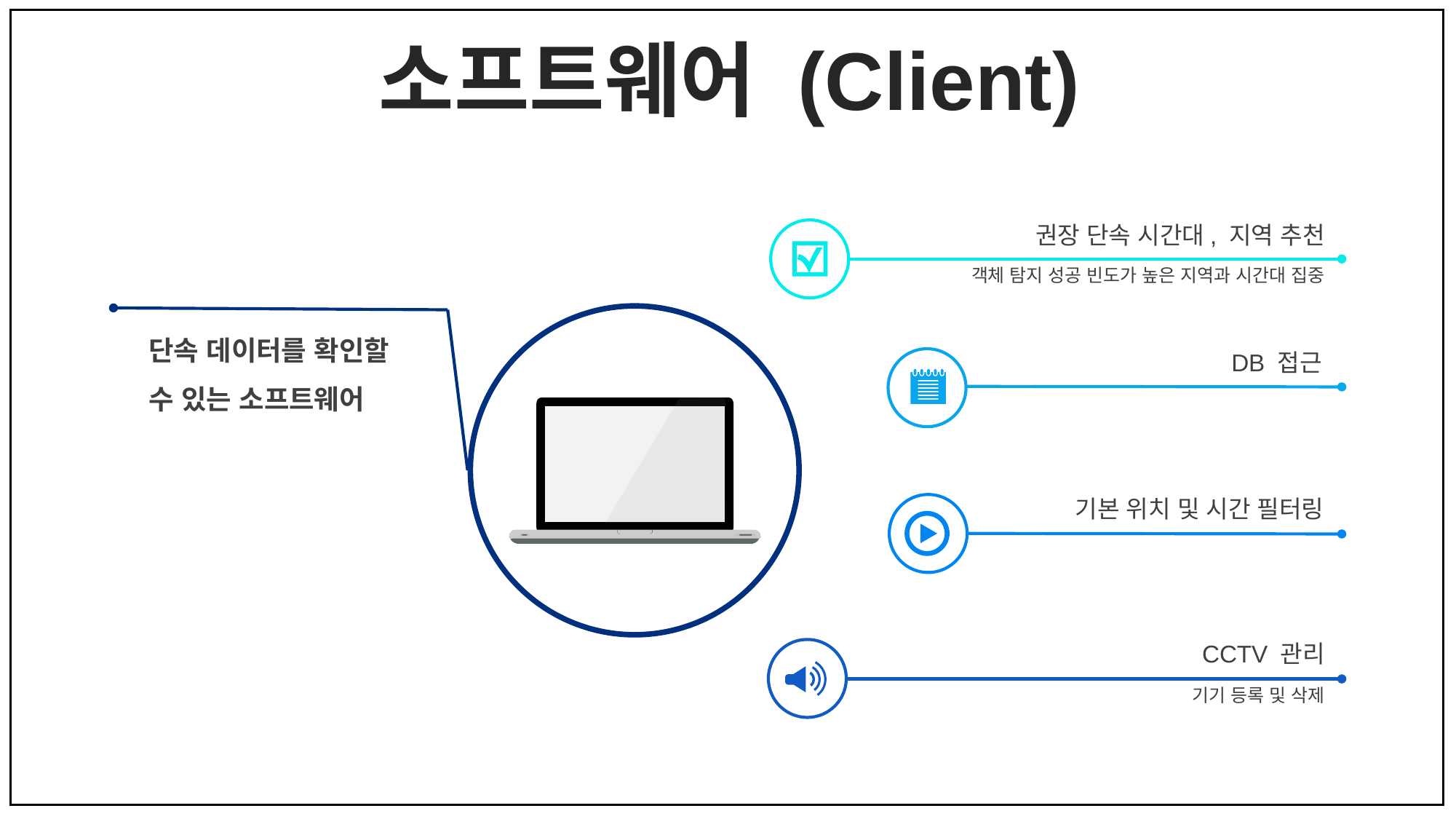

소프트웨어 (Client)
 권장 단속 시간대, 지역 추천

객체 탐지 성공 빈도가 높은 지역과 시간대 집중

단속 데이터를 확인할 수 있는 소프트웨어

DB 접근

기본 위치 및 시간 필터링

CCTV 관리

기기 등록 및 삭제